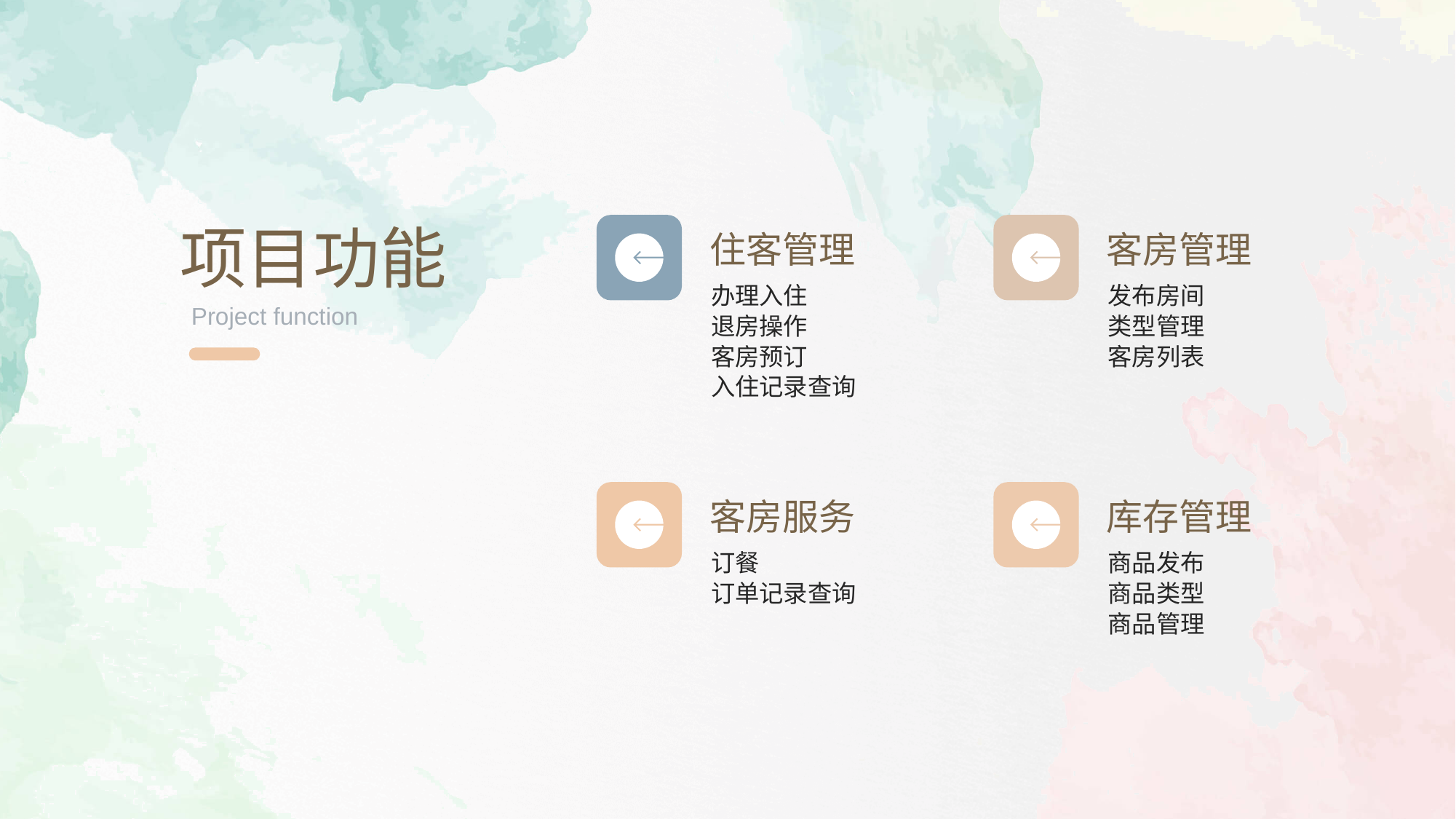

项目功能
Project function

住客管理
客房管理

办理入住
退房操作
客房预订
入住记录查询

发布房间
类型管理
客房列表

客房服务
库存管理

订餐
订单记录查询

商品发布
商品类型
商品管理